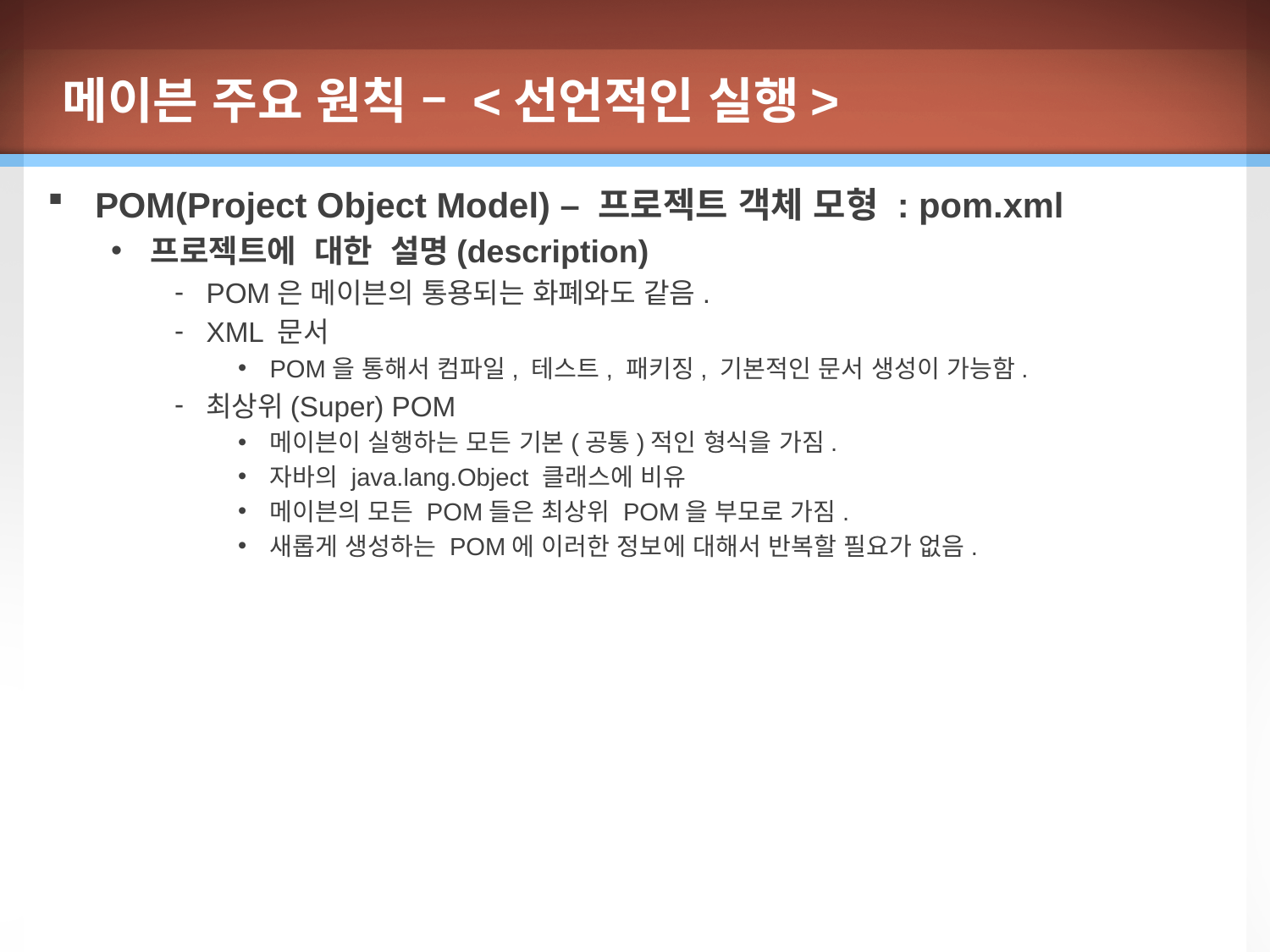

메이븐 주요 원칙 – <선언적인 실행>
POM(Project Object Model) – 프로젝트 객체 모형 : pom.xml
프로젝트에  대한  설명(description)
POM은 메이븐의 통용되는 화폐와도 같음.
XML 문서
POM을 통해서 컴파일, 테스트, 패키징, 기본적인 문서 생성이 가능함.
최상위(Super) POM
메이븐이 실행하는 모든 기본(공통)적인 형식을 가짐.
자바의 java.lang.Object 클래스에 비유
메이븐의 모든 POM들은 최상위 POM을 부모로 가짐.
새롭게 생성하는 POM에 이러한 정보에 대해서 반복할 필요가 없음.